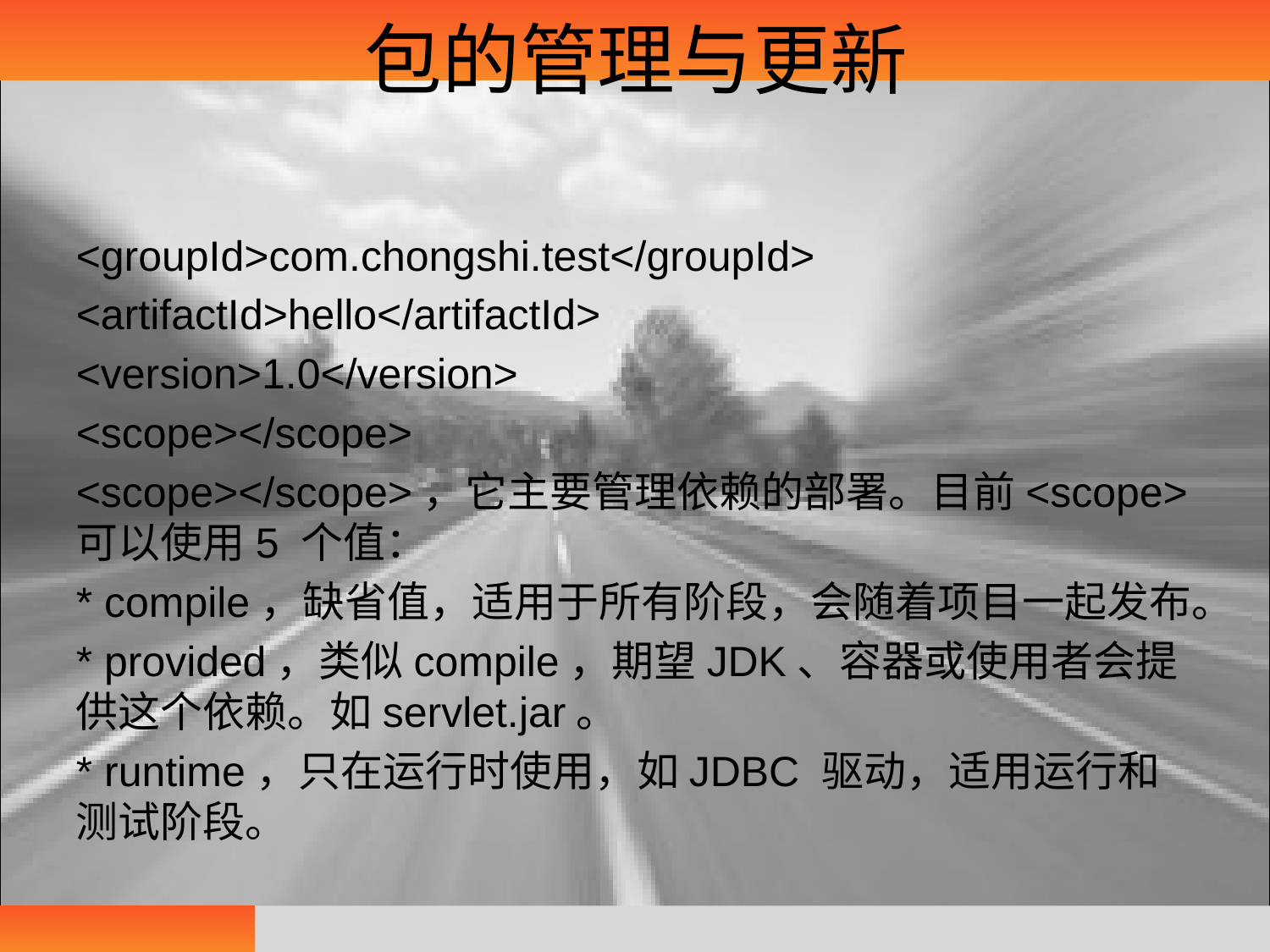

# 包的管理与更新
<groupId>com.chongshi.test</groupId>
<artifactId>hello</artifactId>
<version>1.0</version>
<scope></scope>
<scope></scope>，它主要管理依赖的部署。目前<scope>可以使用5 个值：
* compile，缺省值，适用于所有阶段，会随着项目一起发布。
* provided，类似compile，期望JDK、容器或使用者会提供这个依赖。如servlet.jar。
* runtime，只在运行时使用，如JDBC 驱动，适用运行和测试阶段。